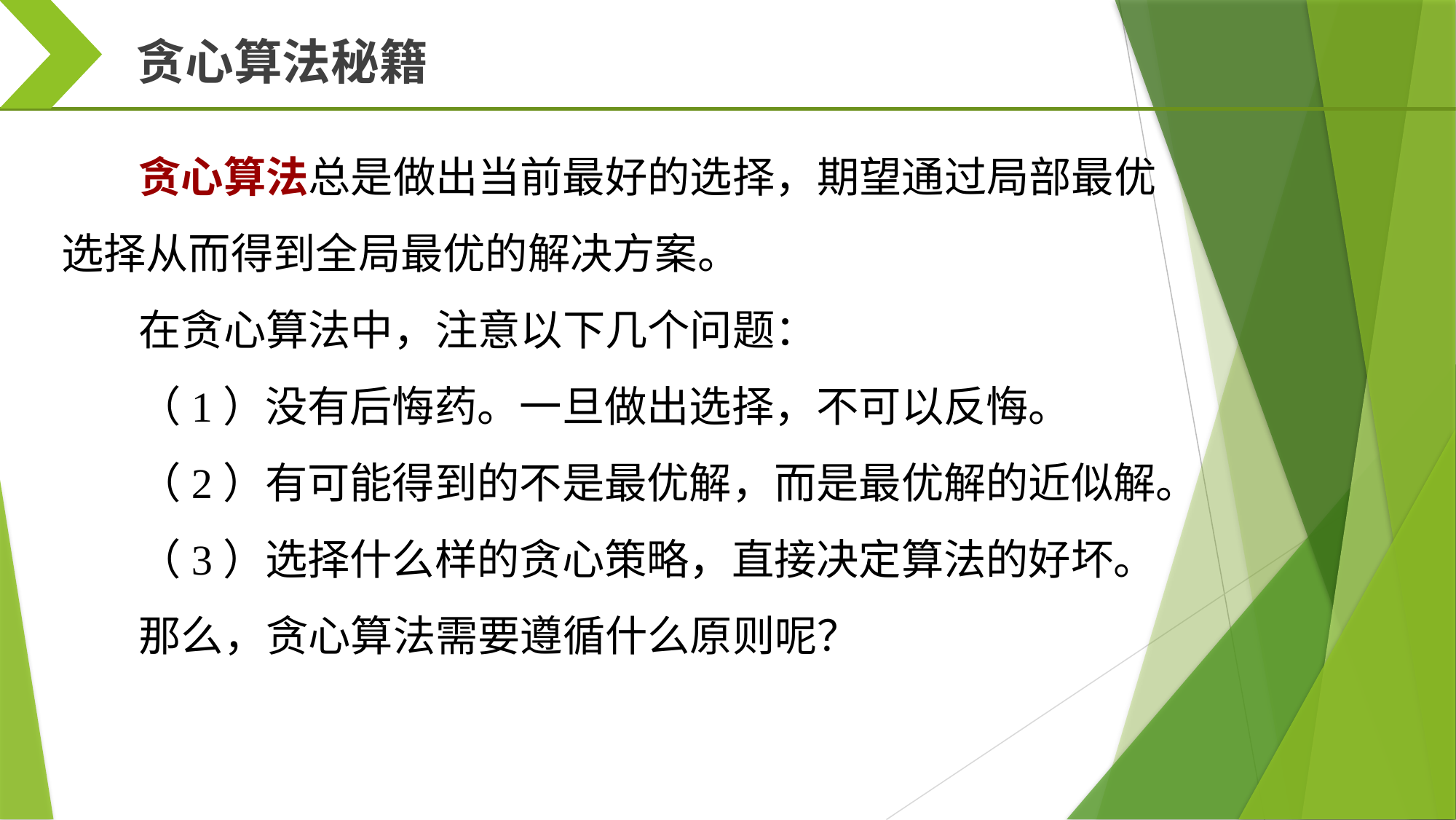

贪心算法秘籍
贪心算法总是做出当前最好的选择，期望通过局部最优选择从而得到全局最优的解决方案。
在贪心算法中，注意以下几个问题：
（1）没有后悔药。一旦做出选择，不可以反悔。
（2）有可能得到的不是最优解，而是最优解的近似解。
（3）选择什么样的贪心策略，直接决定算法的好坏。
那么，贪心算法需要遵循什么原则呢？